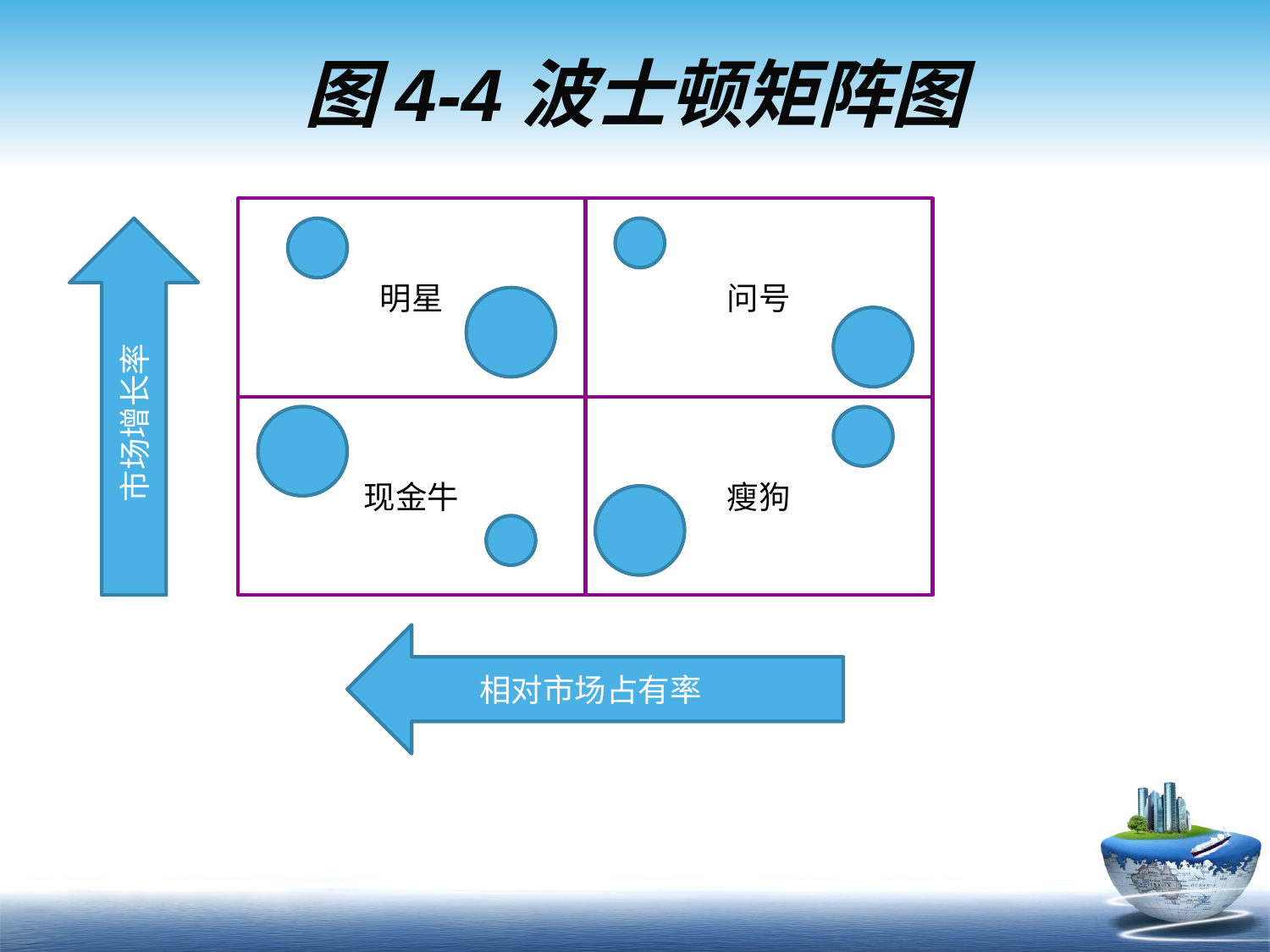

# 图4-4波士顿矩阵图
明星
问号
市场增长率

现金牛
瘦狗

相对市场占有率